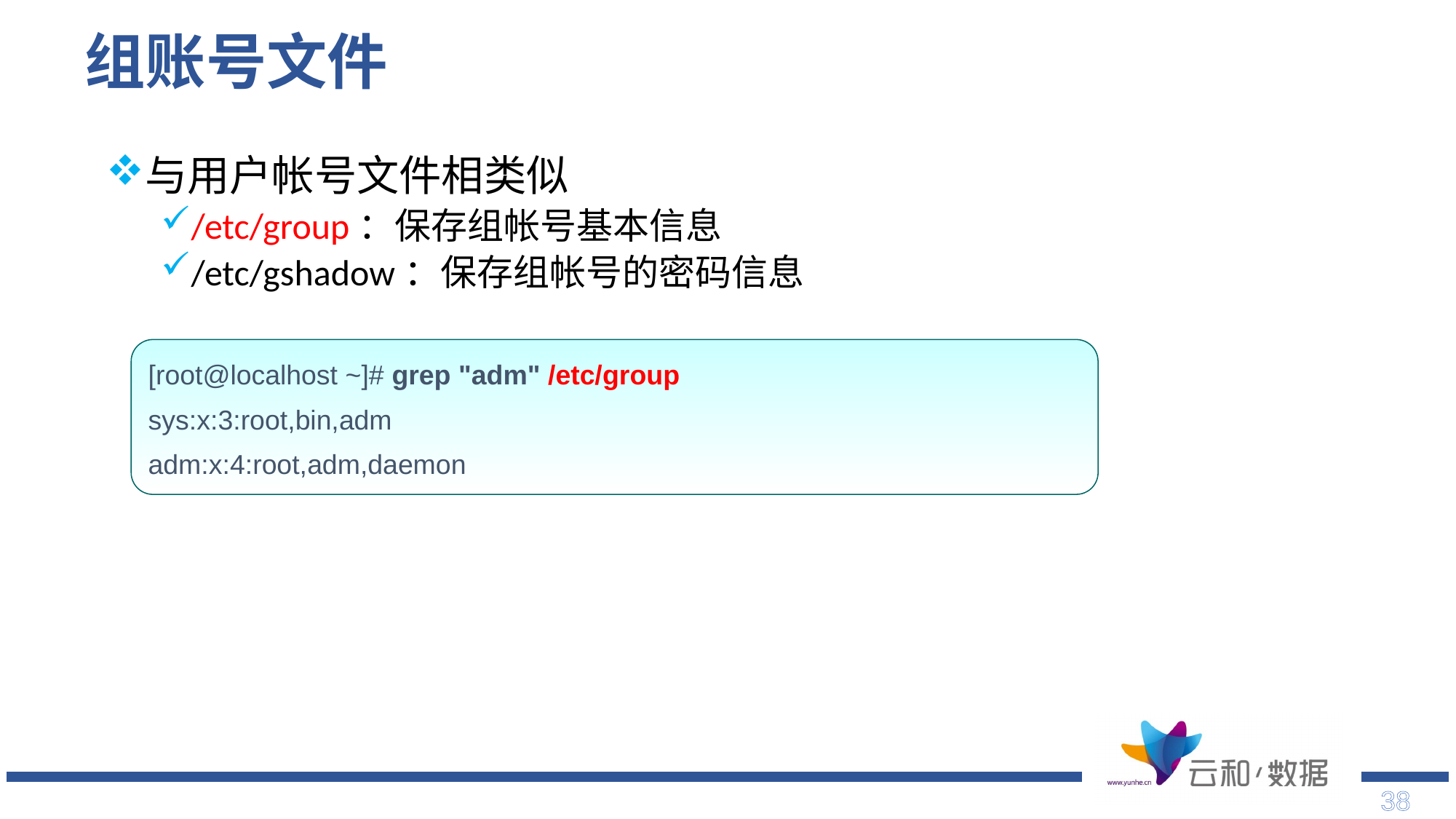

# 组账号文件
与用户帐号文件相类似
/etc/group：保存组帐号基本信息
/etc/gshadow：保存组帐号的密码信息
[root@localhost ~]# grep "adm" /etc/group
sys:x:3:root,bin,adm
adm:x:4:root,adm,daemon